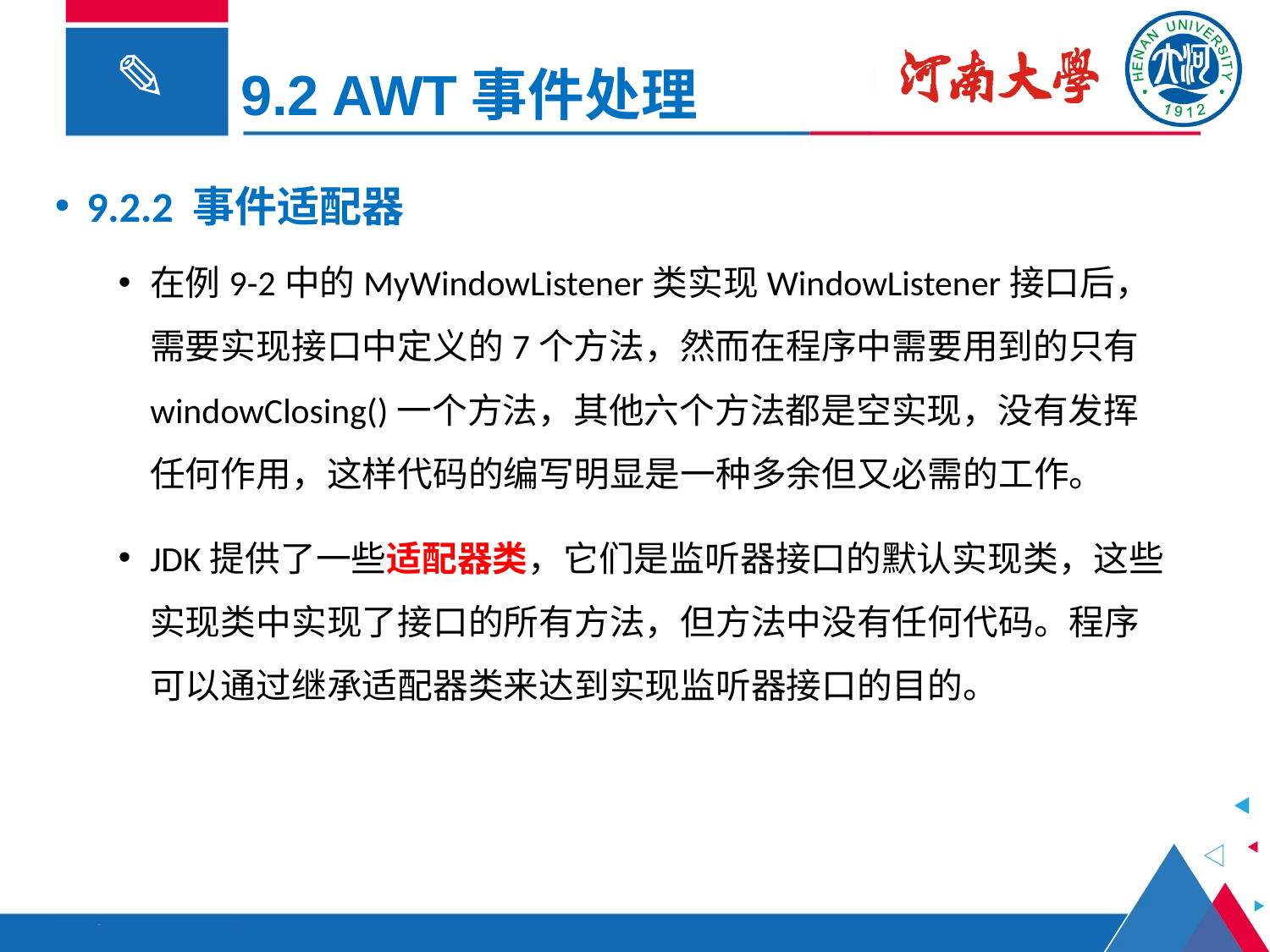

9.2 AWT事件处理
9.2.2 事件适配器
在例9-2中的MyWindowListener类实现WindowListener接口后，需要实现接口中定义的7个方法，然而在程序中需要用到的只有windowClosing()一个方法，其他六个方法都是空实现，没有发挥任何作用，这样代码的编写明显是一种多余但又必需的工作。
JDK提供了一些适配器类，它们是监听器接口的默认实现类，这些实现类中实现了接口的所有方法，但方法中没有任何代码。程序可以通过继承适配器类来达到实现监听器接口的目的。